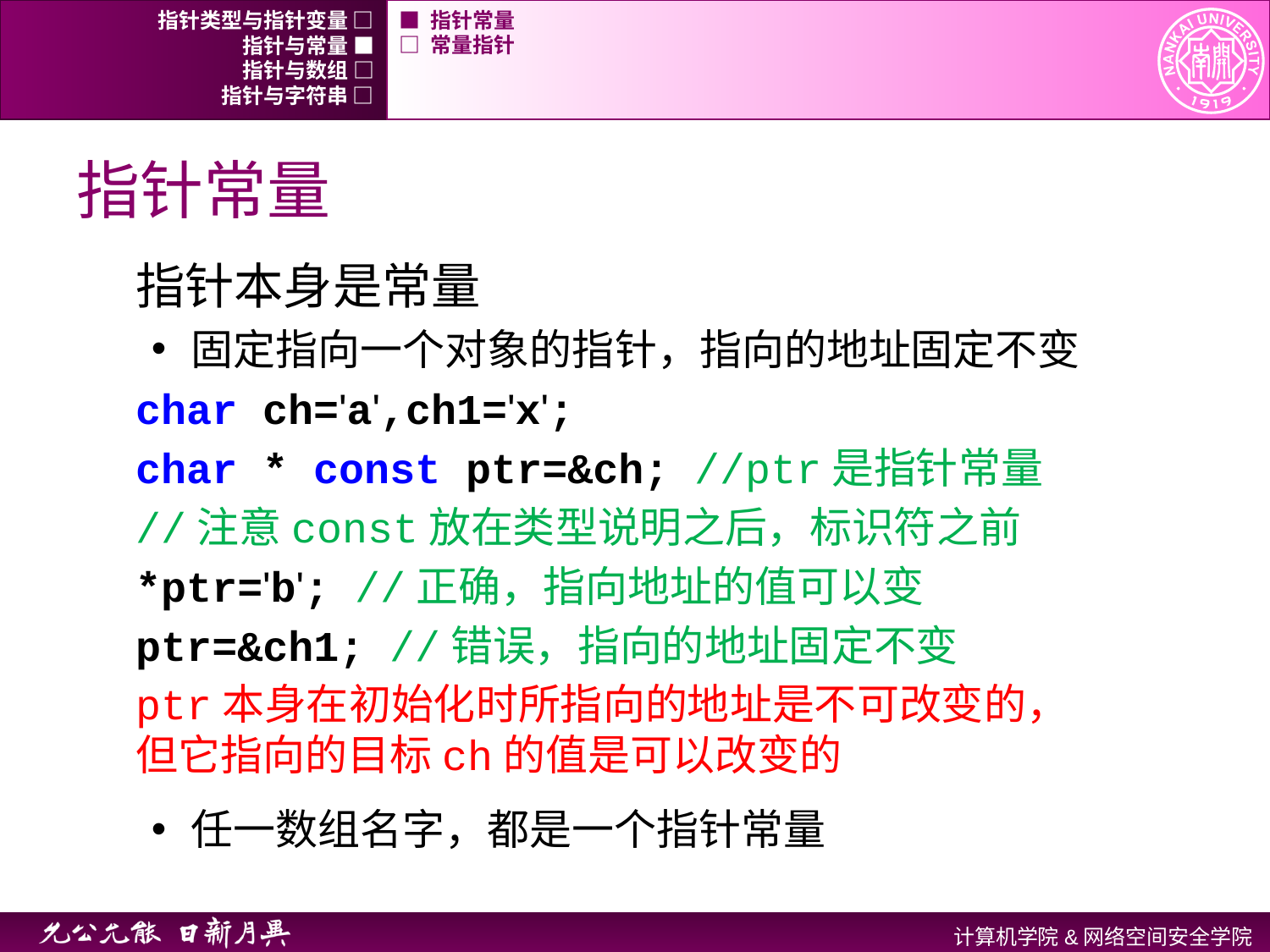

指针类型与指针变量 □
■ 指针常量
指针与常量 ■
□ 常量指针
指针与数组 □

指针与字符串 □

# 指针常量
指针本身是常量
固定指向一个对象的指针，指向的地址固定不变
	char ch='a',ch1='x';
	char * const ptr=&ch; //ptr是指针常量
	//注意const放在类型说明之后，标识符之前
	*ptr='b'; //正确，指向地址的值可以变
	ptr=&ch1; //错误，指向的地址固定不变
	ptr本身在初始化时所指向的地址是不可改变的，但它指向的目标ch的值是可以改变的
任一数组名字，都是一个指针常量